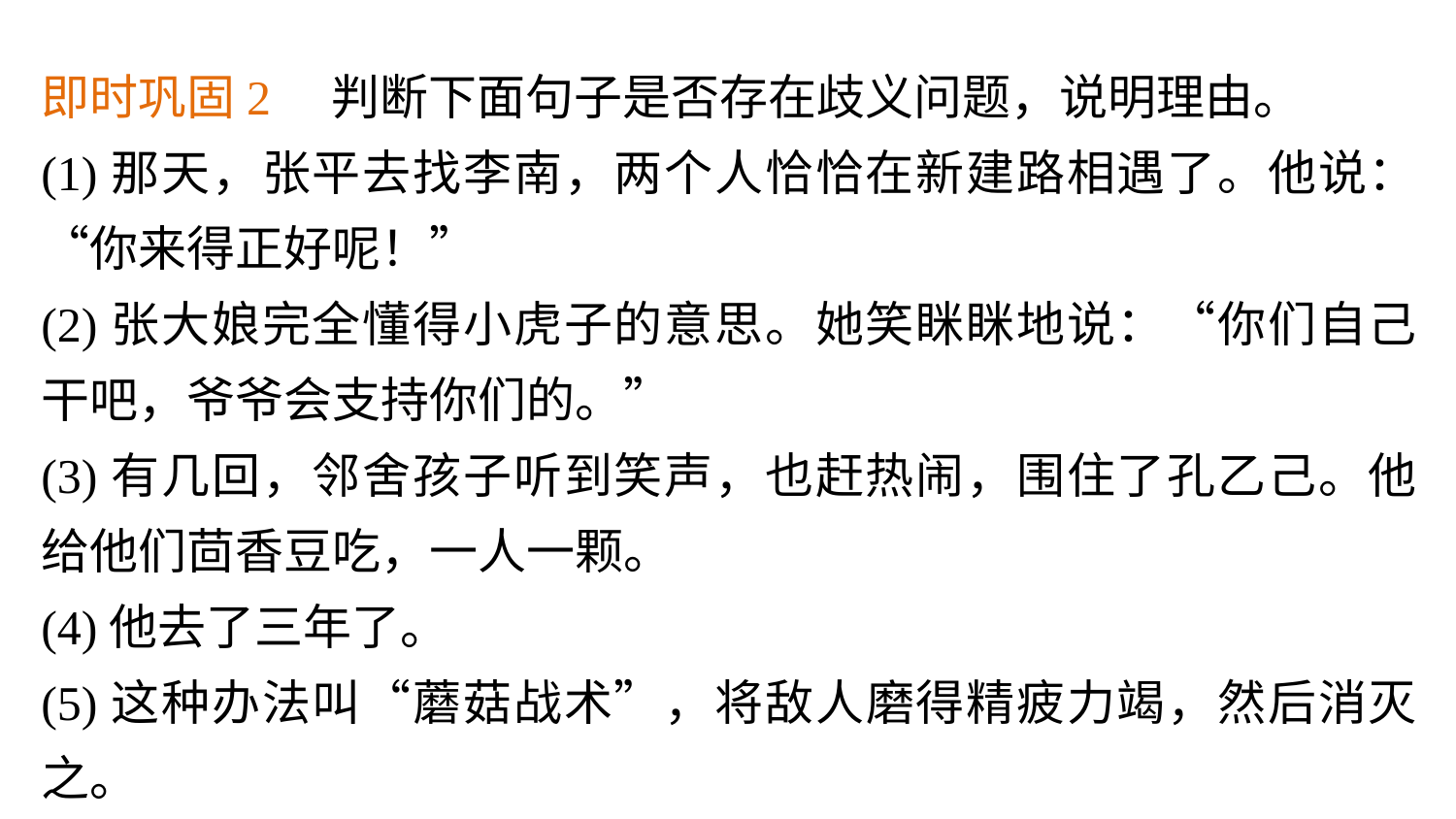

即时巩固2　判断下面句子是否存在歧义问题，说明理由。
(1)那天，张平去找李南，两个人恰恰在新建路相遇了。他说：“你来得正好呢！”
(2)张大娘完全懂得小虎子的意思。她笑眯眯地说：“你们自己干吧，爷爷会支持你们的。”
(3)有几回，邻舍孩子听到笑声，也赶热闹，围住了孔乙己。他给他们茴香豆吃，一人一颗。
(4)他去了三年了。
(5)这种办法叫“蘑菇战术”，将敌人磨得精疲力竭，然后消灭之。